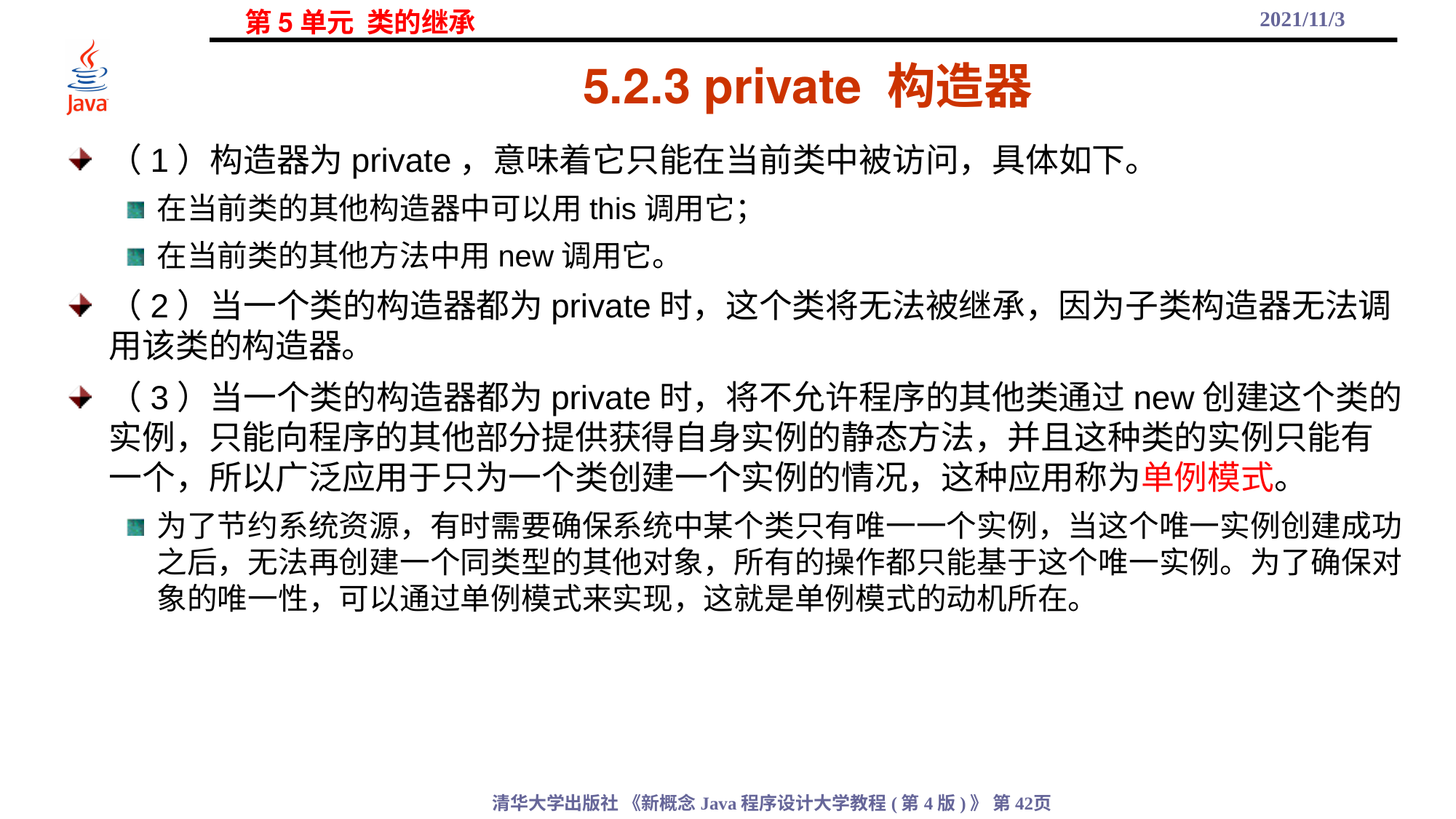

2021/11/3
# 5.2.3 private 构造器
（1）构造器为private，意味着它只能在当前类中被访问，具体如下。
在当前类的其他构造器中可以用this调用它；
在当前类的其他方法中用new调用它。
（2）当一个类的构造器都为private时，这个类将无法被继承，因为子类构造器无法调用该类的构造器。
（3）当一个类的构造器都为private时，将不允许程序的其他类通过new创建这个类的实例，只能向程序的其他部分提供获得自身实例的静态方法，并且这种类的实例只能有一个，所以广泛应用于只为一个类创建一个实例的情况，这种应用称为单例模式。
为了节约系统资源，有时需要确保系统中某个类只有唯一一个实例，当这个唯一实例创建成功之后，无法再创建一个同类型的其他对象，所有的操作都只能基于这个唯一实例。为了确保对象的唯一性，可以通过单例模式来实现，这就是单例模式的动机所在。